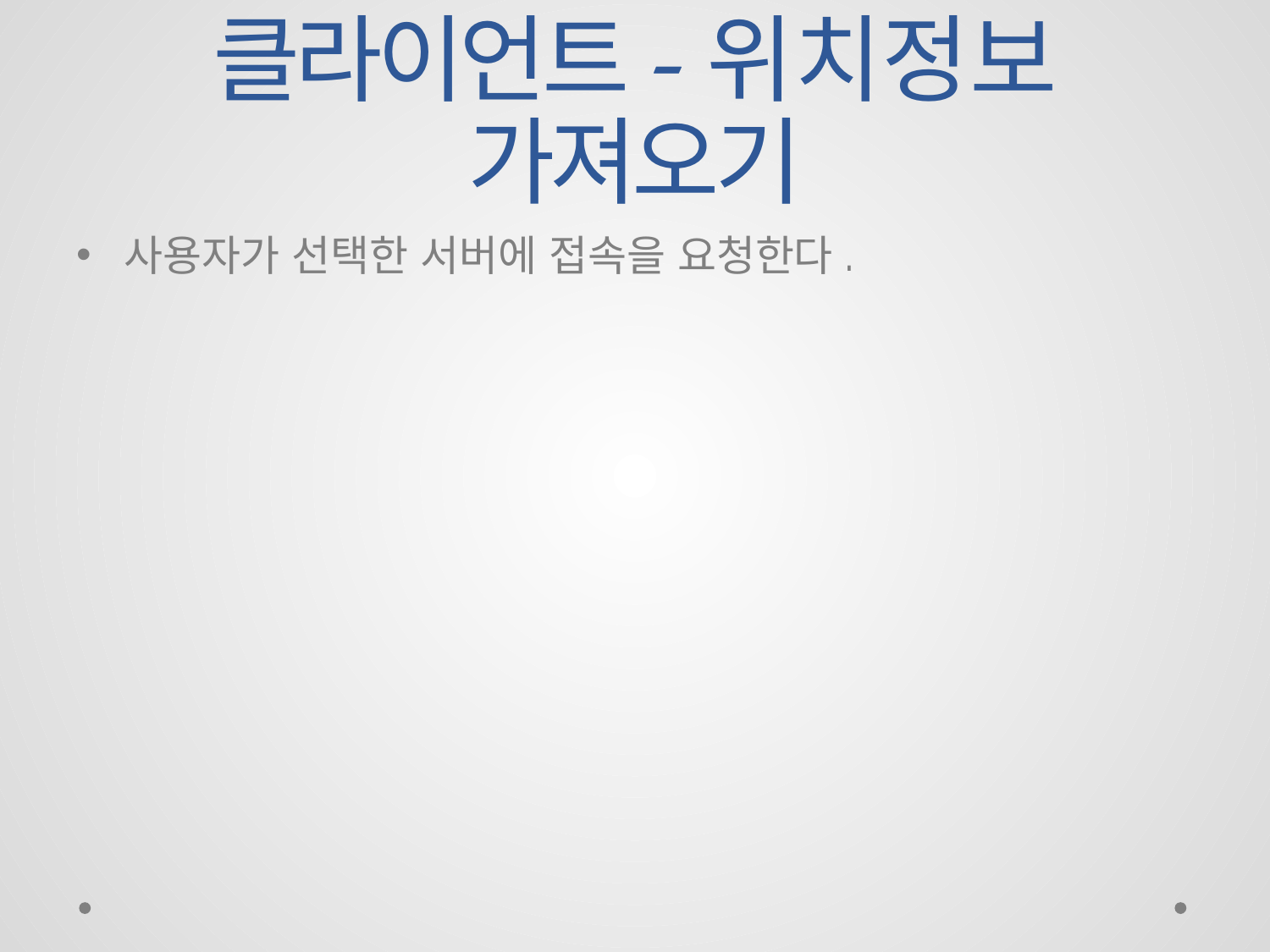

# 클라이언트-위치정보 가져오기
사용자가 선택한 서버에 접속을 요청한다.